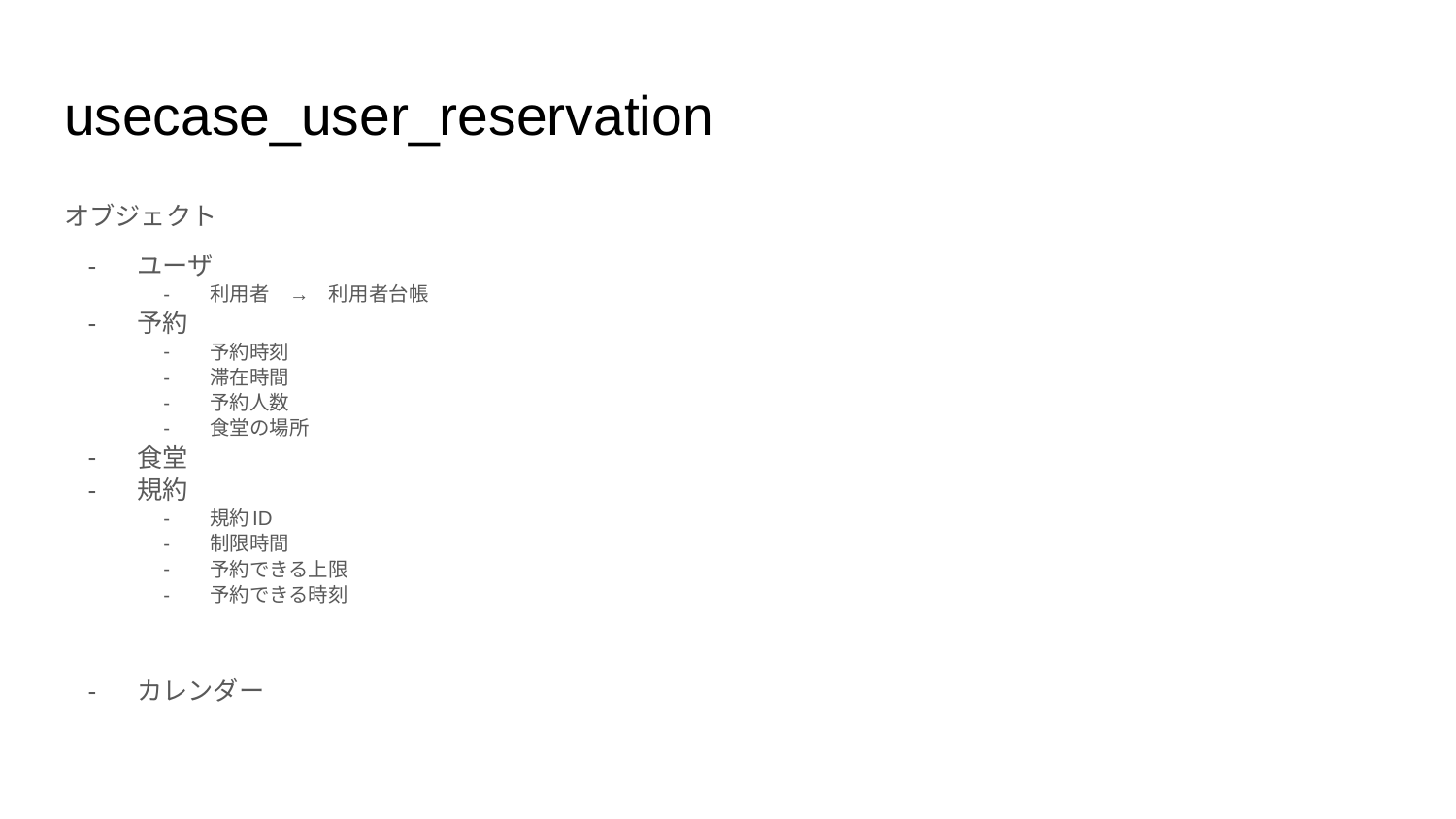

# usecase_user_reservation
オブジェクト
ユーザ
利用者　→　利用者台帳
予約
予約時刻
滞在時間
予約人数
食堂の場所
食堂
規約
規約ID
制限時間
予約できる上限
予約できる時刻

カレンダー